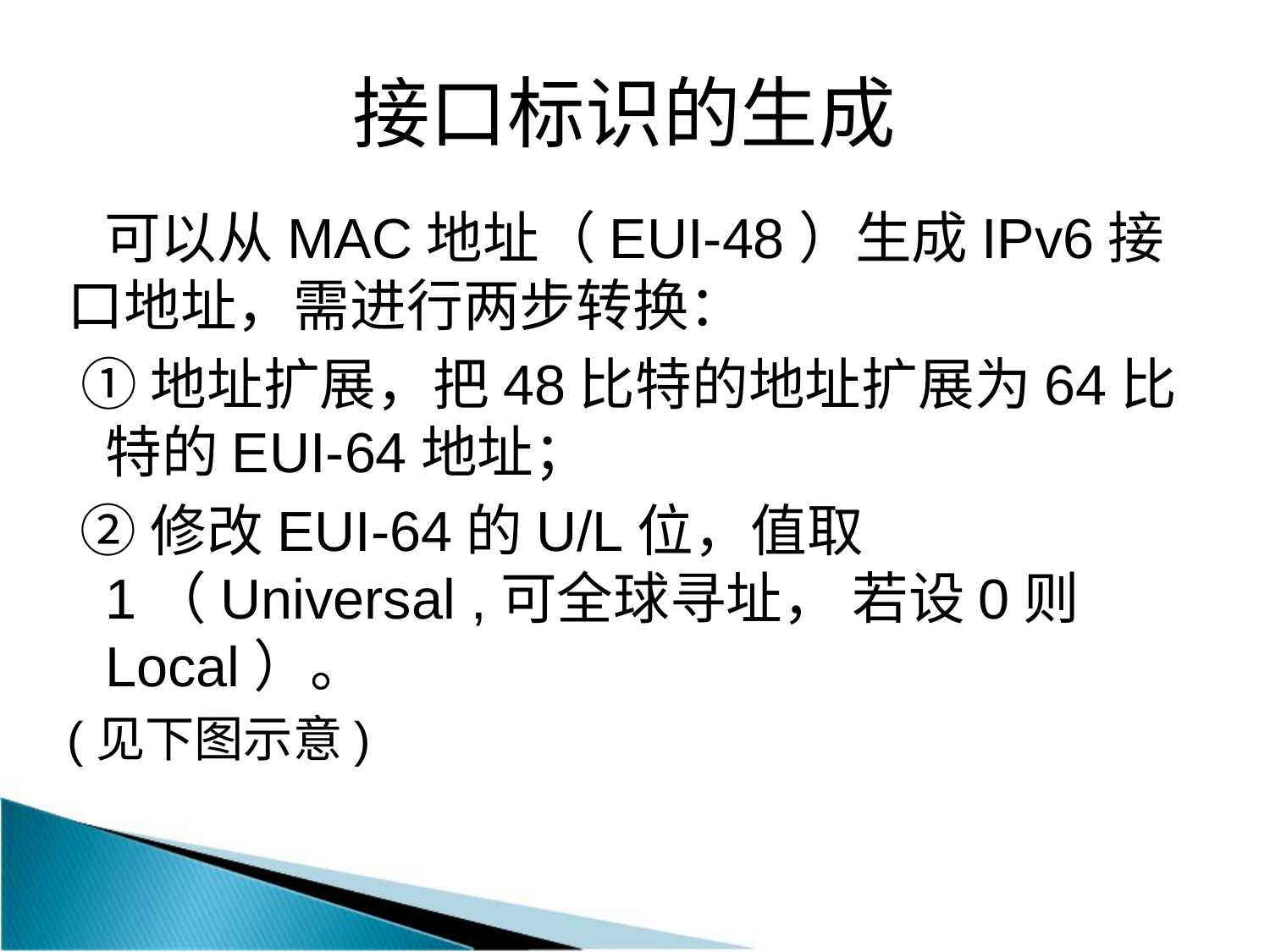

# 接口标识的生成

可以从MAC地址（EUI-48）生成IPv6接口地址，需进行两步转换：
①地址扩展，把48比特的地址扩展为64比特的EUI-64地址；
 ②修改EUI-64的U/L位，值取1（Universal ,可全球寻址， 若设0则Local）。
(见下图示意)